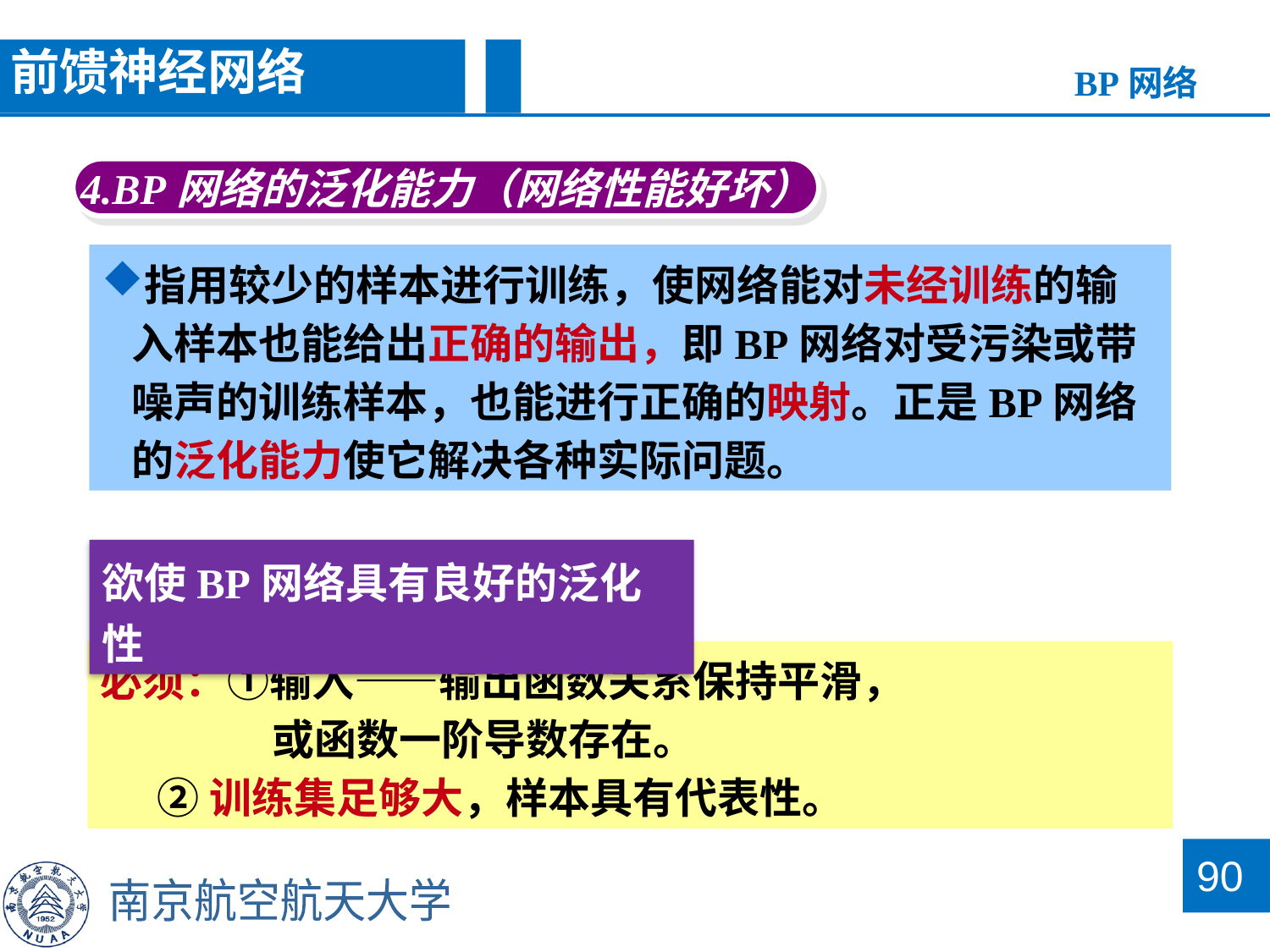

前馈神经网络
BP网络
4.BP网络的泛化能力（网络性能好坏）
指用较少的样本进行训练，使网络能对未经训练的输入样本也能给出正确的输出，即BP网络对受污染或带噪声的训练样本，也能进行正确的映射。正是BP网络的泛化能力使它解决各种实际问题。
欲使BP网络具有良好的泛化性
必须：①输入——输出函数关系保持平滑，
                 或函数一阶导数存在。
      ②训练集足够大，样本具有代表性。